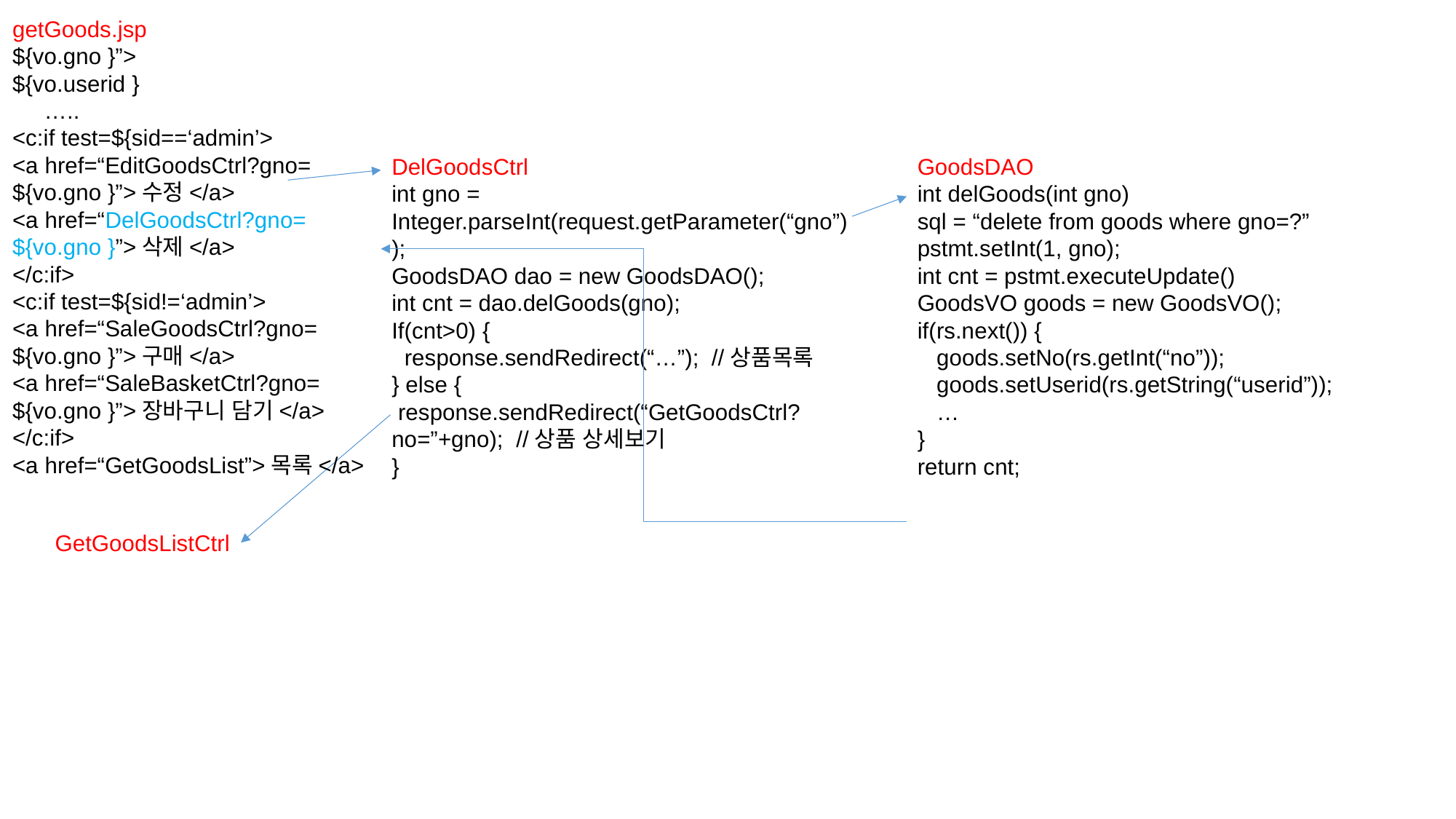

getGoods.jsp
${vo.gno }”>
${vo.userid }
     …..
<c:if test=${sid==‘admin’>
<a href=“EditGoodsCtrl?gno=
${vo.gno }”>수정</a>
<a href=“DelGoodsCtrl?gno=
${vo.gno }”>삭제</a>
</c:if>
<c:if test=${sid!=‘admin’>
<a href=“SaleGoodsCtrl?gno=
${vo.gno }”>구매</a>
<a href=“SaleBasketCtrl?gno=
${vo.gno }”>장바구니 담기</a>
</c:if>
<a href=“GetGoodsList”>목록</a>
DelGoodsCtrl
int gno = Integer.parseInt(request.getParameter(“gno”));
GoodsDAO dao = new GoodsDAO();
int cnt = dao.delGoods(gno);
If(cnt>0) {
  response.sendRedirect(“…”);  //상품목록
} else {
 response.sendRedirect(“GetGoodsCtrl?no=”+gno);  //상품 상세보기
}
GoodsDAO
int delGoods(int gno)
sql = “delete from goods where gno=?”
pstmt.setInt(1, gno);
int cnt = pstmt.executeUpdate()
GoodsVO goods = new GoodsVO();
if(rs.next()) {
   goods.setNo(rs.getInt(“no”));
   goods.setUserid(rs.getString(“userid”));
   …
}
return cnt;
GetGoodsListCtrl